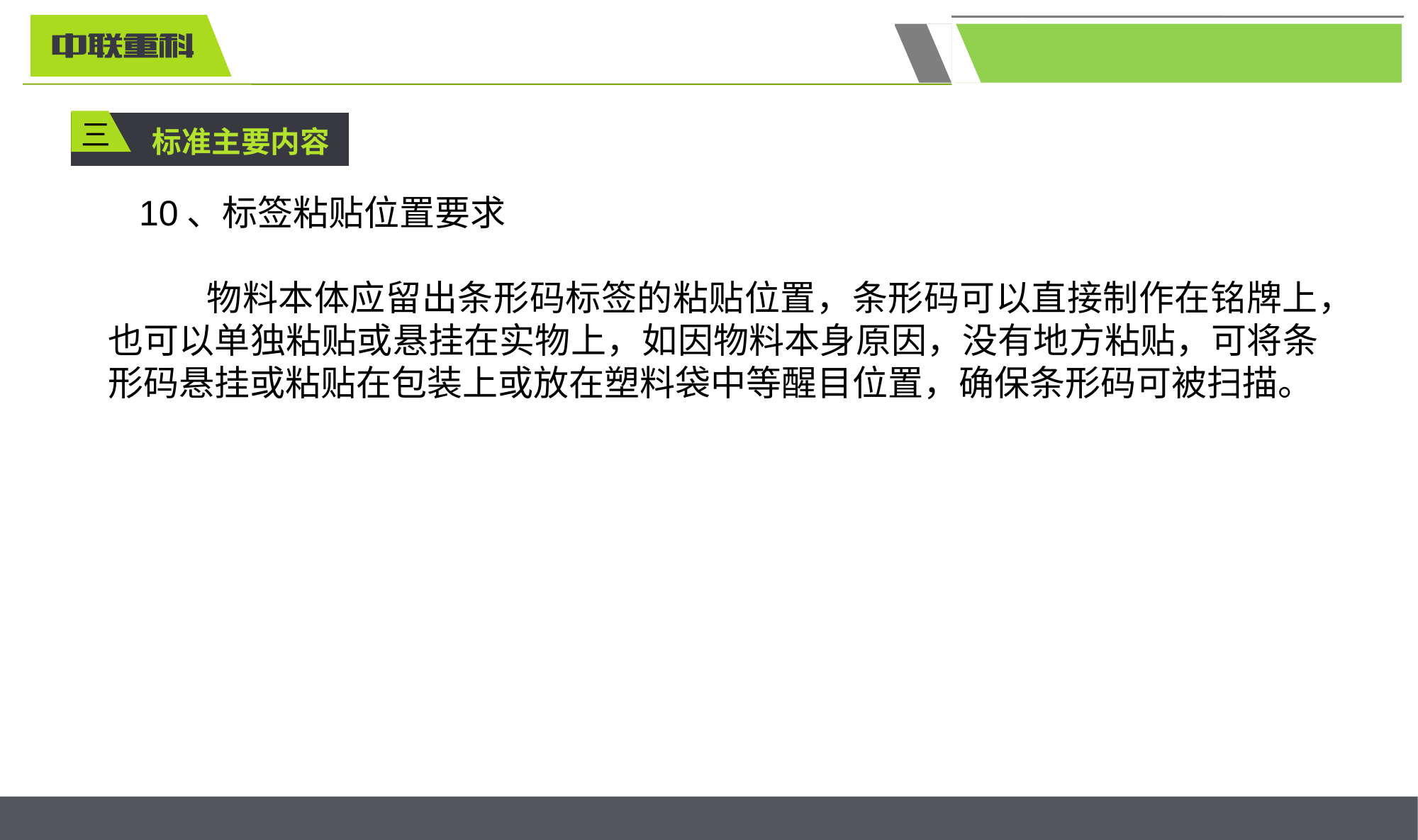

标准主要内容
三

10、标签粘贴位置要求

       物料本体应留出条形码标签的粘贴位置，条形码可以直接制作在铭牌上，也可以单独粘贴或悬挂在实物上，如因物料本身原因，没有地方粘贴，可将条形码悬挂或粘贴在包装上或放在塑料袋中等醒目位置，确保条形码可被扫描。